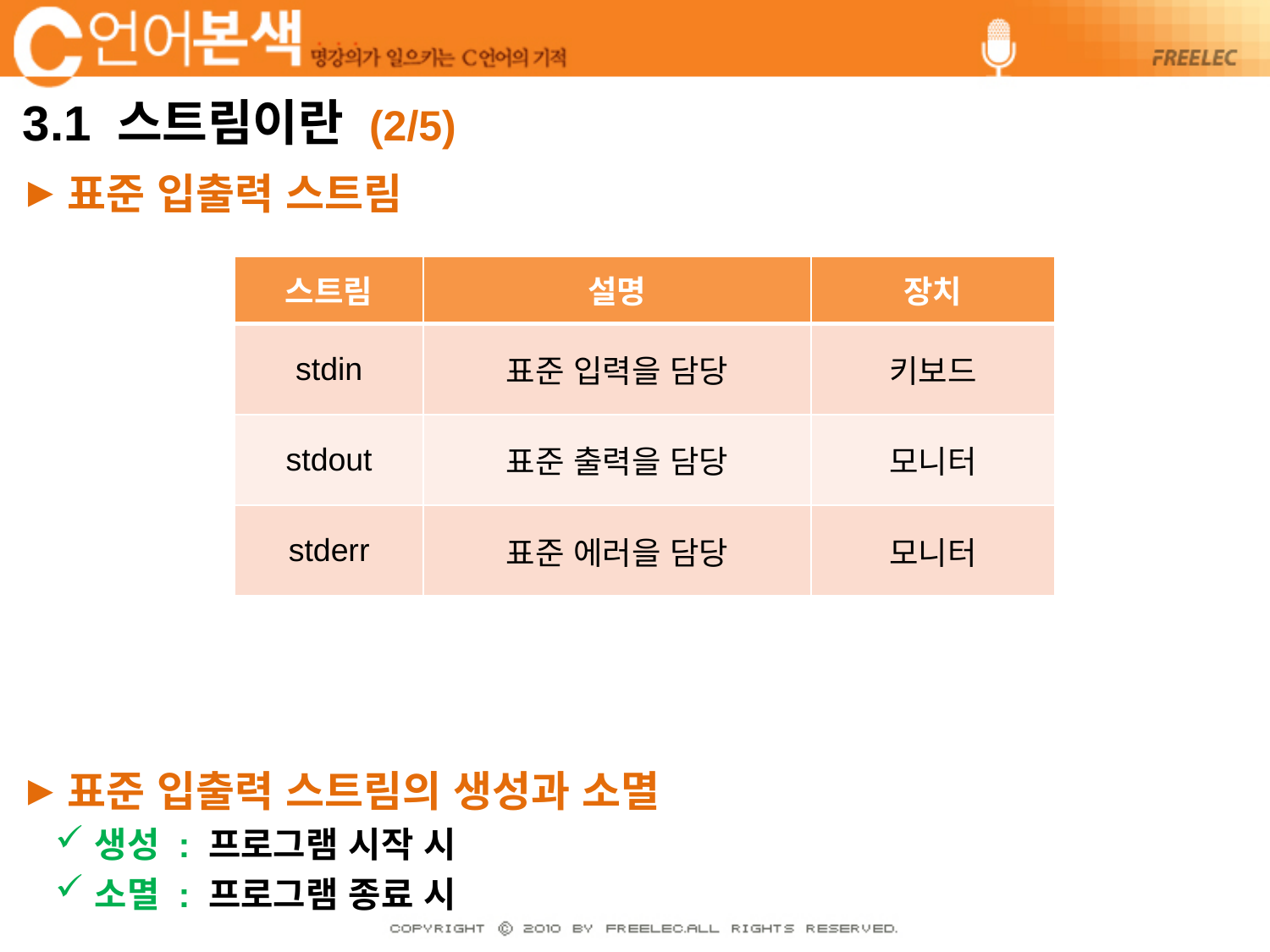

# 3.1 스트림이란 (2/5)
표준 입출력 스트림

표준 입출력 스트림의 생성과 소멸
생성 : 프로그램 시작 시
소멸 : 프로그램 종료 시

| 스트림 | 설명 | 장치 |
| --- | --- | --- |
| stdin | 표준 입력을 담당 | 키보드 |
| stdout | 표준 출력을 담당 | 모니터 |
| stderr | 표준 에러을 담당 | 모니터 |